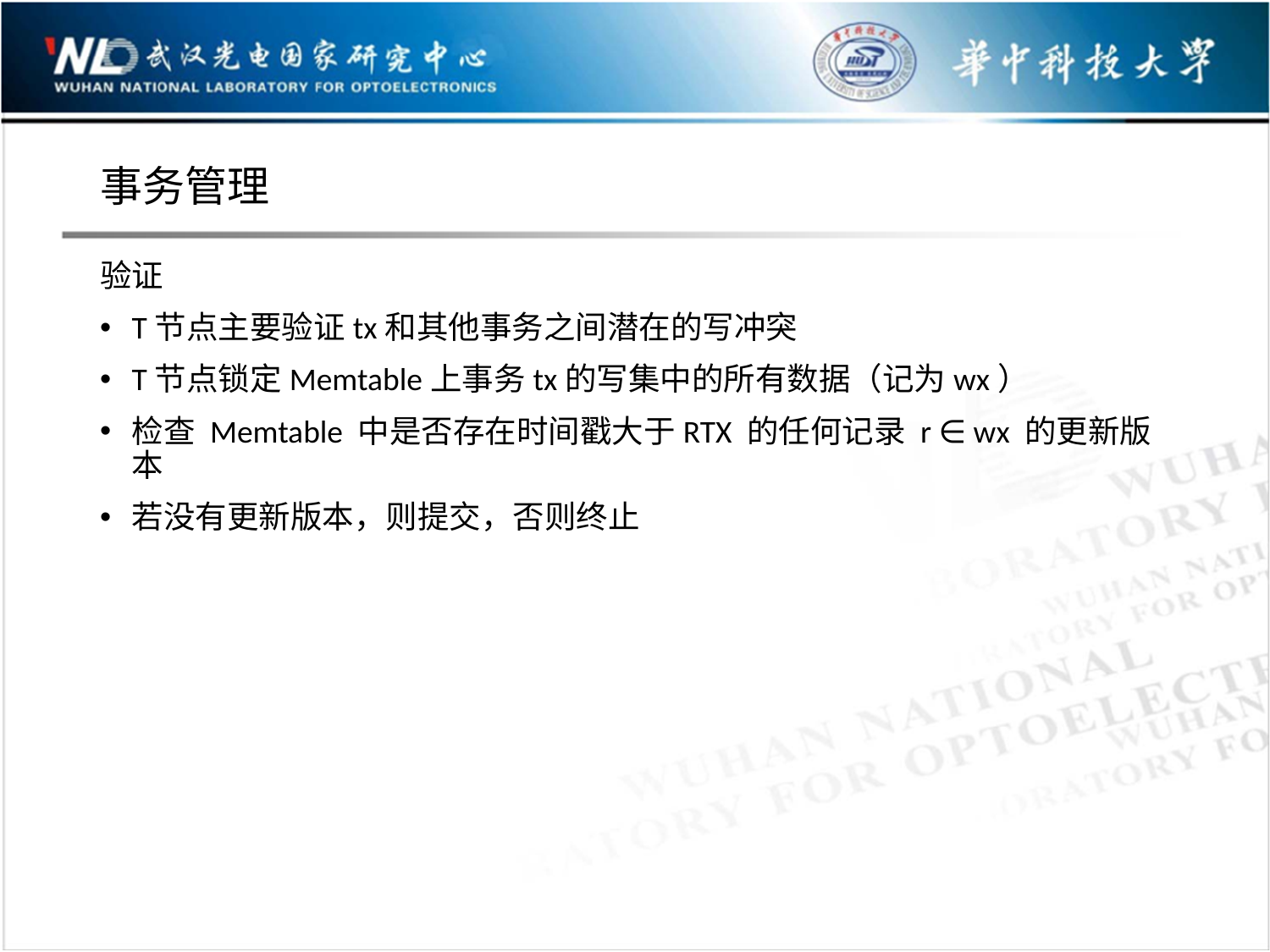

# 事务管理
验证
T节点主要验证tx和其他事务之间潜在的写冲突
T节点锁定Memtable上事务tx的写集中的所有数据（记为wx）
检查 Memtable 中是否存在时间戳大于RTX 的任何记录 r ∈ wx 的更新版本
若没有更新版本，则提交，否则终止